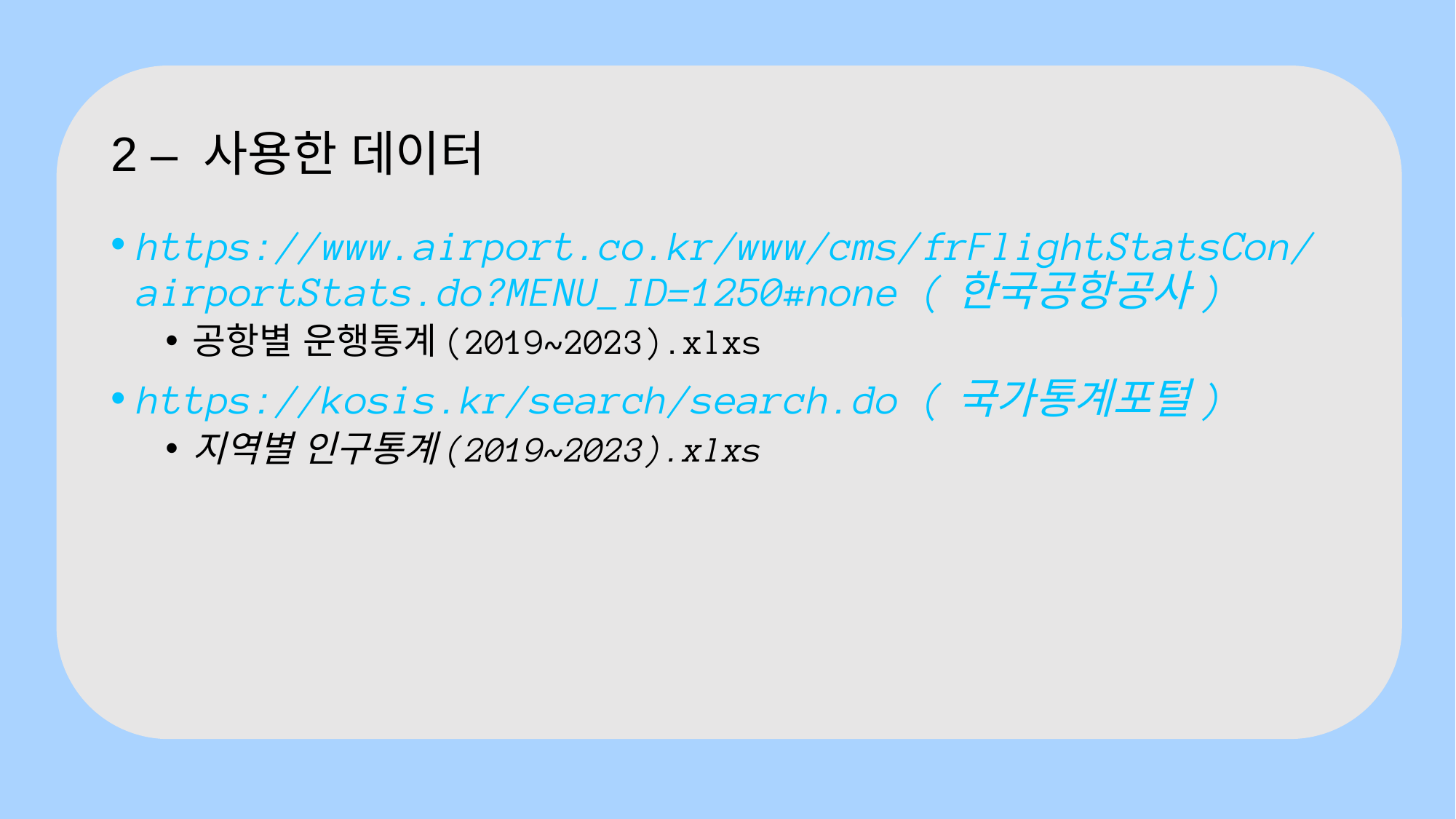

# 2 – 사용한 데이터

https://www.airport.co.kr/www/cms/frFlightStatsCon/airportStats.do?MENU_ID=1250#none (한국공항공사)
공항별 운행통계(2019~2023).xlxs
https://kosis.kr/search/search.do (국가통계포털)
지역별 인구통계(2019~2023).xlxs